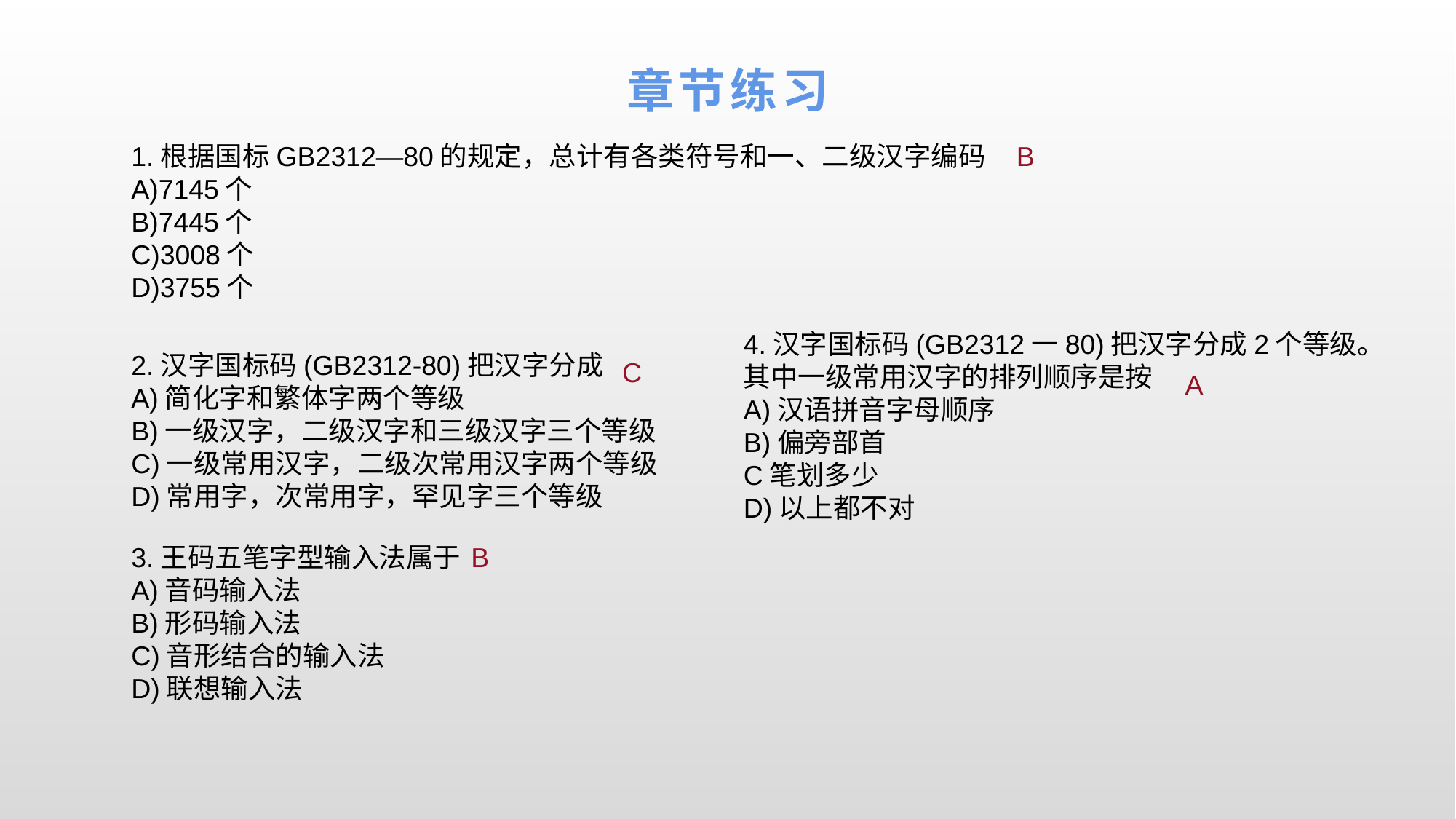

# 章节练习
1.根据国标GB2312—80的规定，总计有各类符号和一、二级汉字编码
A)7145个
B)7445个
C)3008个
D)3755个
B
4.汉字国标码(GB2312一80)把汉字分成2个等级。其中一级常用汉字的排列顺序是按
A)汉语拼音字母顺序
B)偏旁部首
C笔划多少
D)以上都不对
2.汉字国标码(GB2312-80)把汉字分成
A)简化字和繁体字两个等级
B)一级汉字，二级汉字和三级汉字三个等级
C)一级常用汉字，二级次常用汉字两个等级
D)常用字，次常用字，罕见字三个等级
C
A
3.王码五笔字型输入法属于
A)音码输入法
B)形码输入法
C)音形结合的输入法
D)联想输入法
B